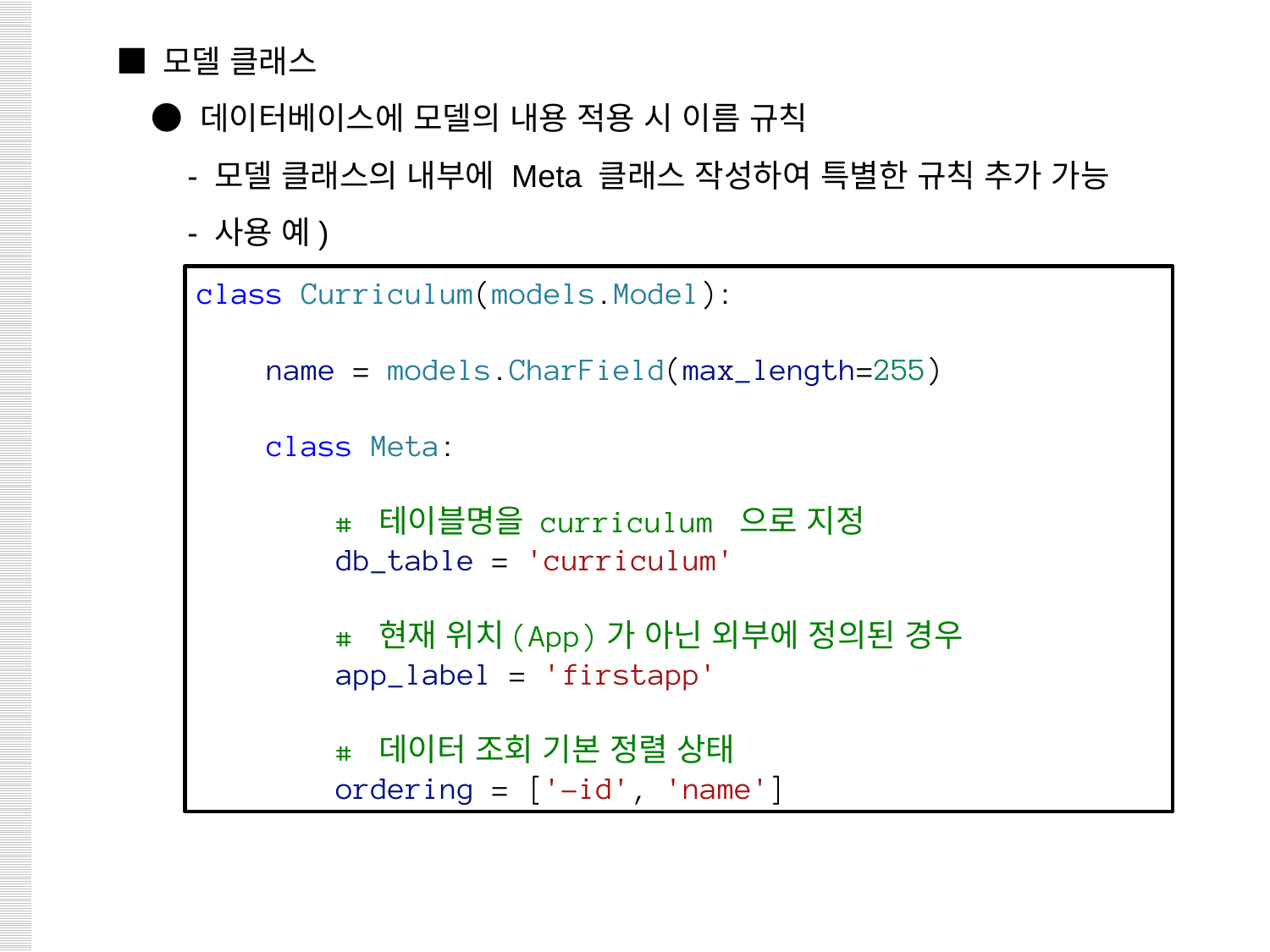

■ 모델 클래스
    ● 데이터베이스에 모델의 내용 적용 시 이름 규칙
        - 모델 클래스의 내부에 Meta 클래스 작성하여 특별한 규칙 추가 가능
        - 사용 예)
class Curriculum(models.Model):

    name = models.CharField(max_length=255)
    class Meta:

        # 테이블명을 curriculum 으로 지정
        db_table = 'curriculum'

        # 현재 위치(App)가 아닌 외부에 정의된 경우
        app_label = 'firstapp'

        # 데이터 조회 기본 정렬 상태
        ordering = ['-id', 'name']